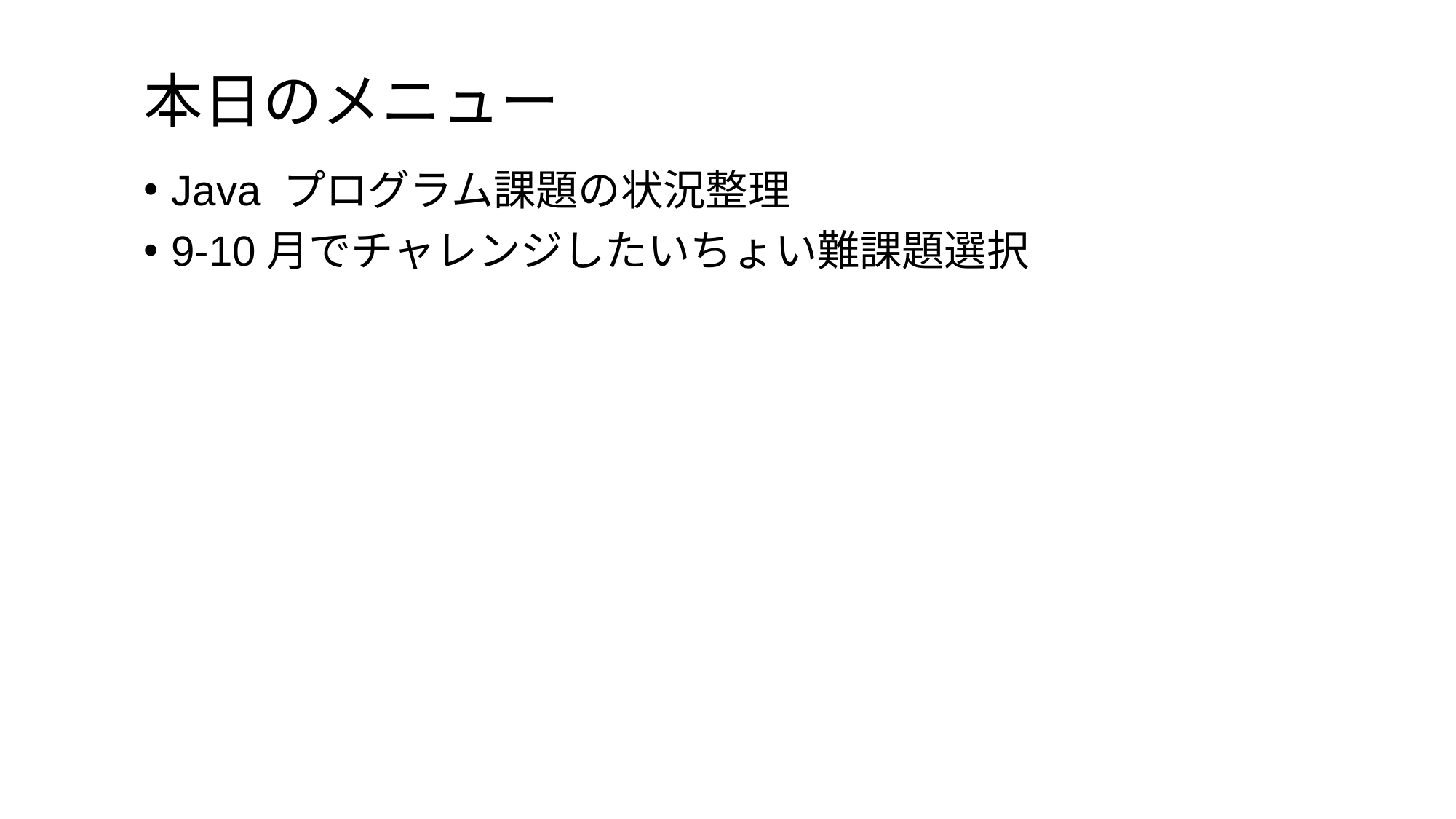

# 本日のメニュー
Java プログラム課題の状況整理
9-10月でチャレンジしたいちょい難課題選択